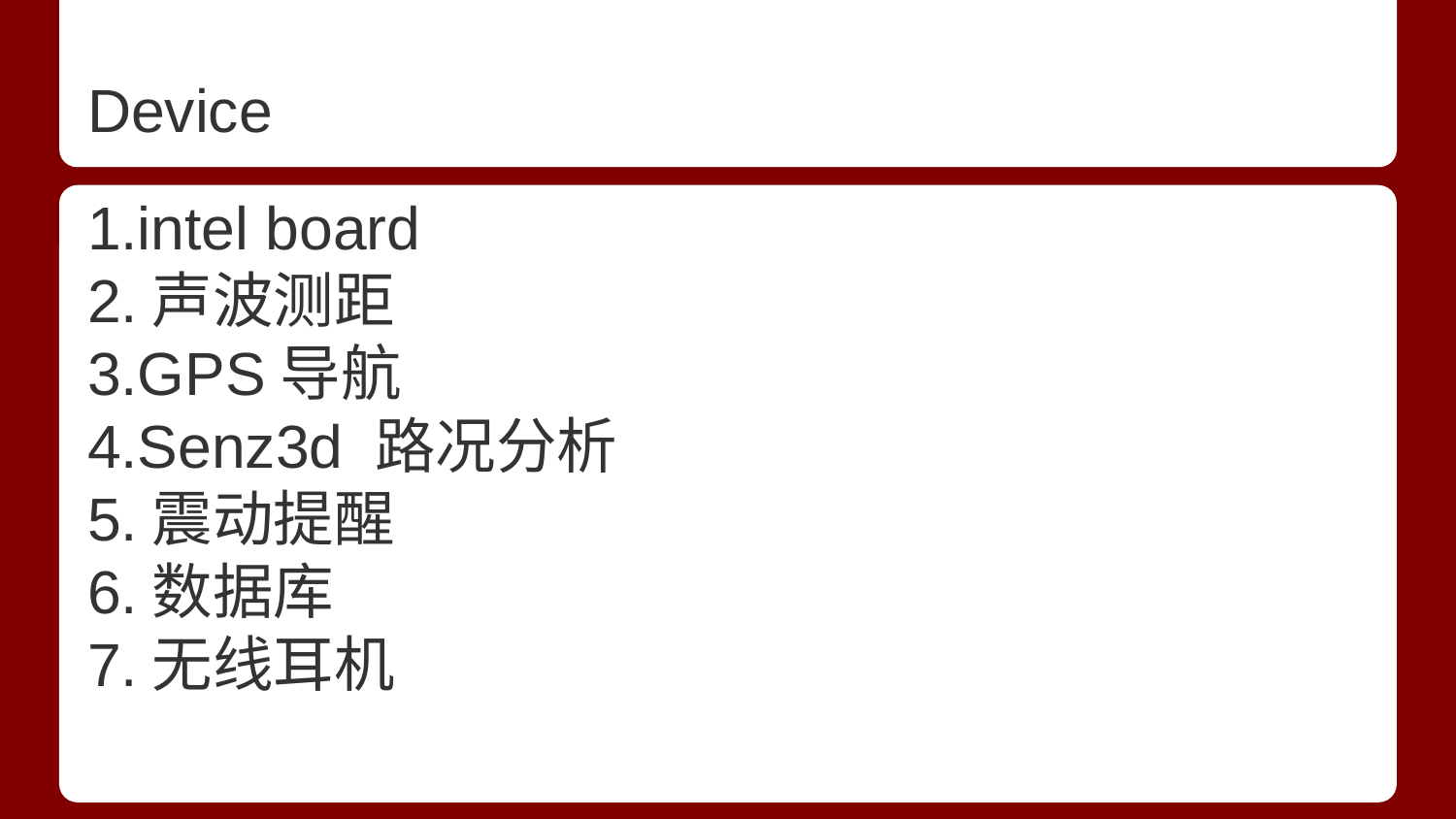

# Device
1.intel board
2.声波测距
3.GPS导航
4.Senz3d 路况分析
5.震动提醒
6.数据库
7.无线耳机